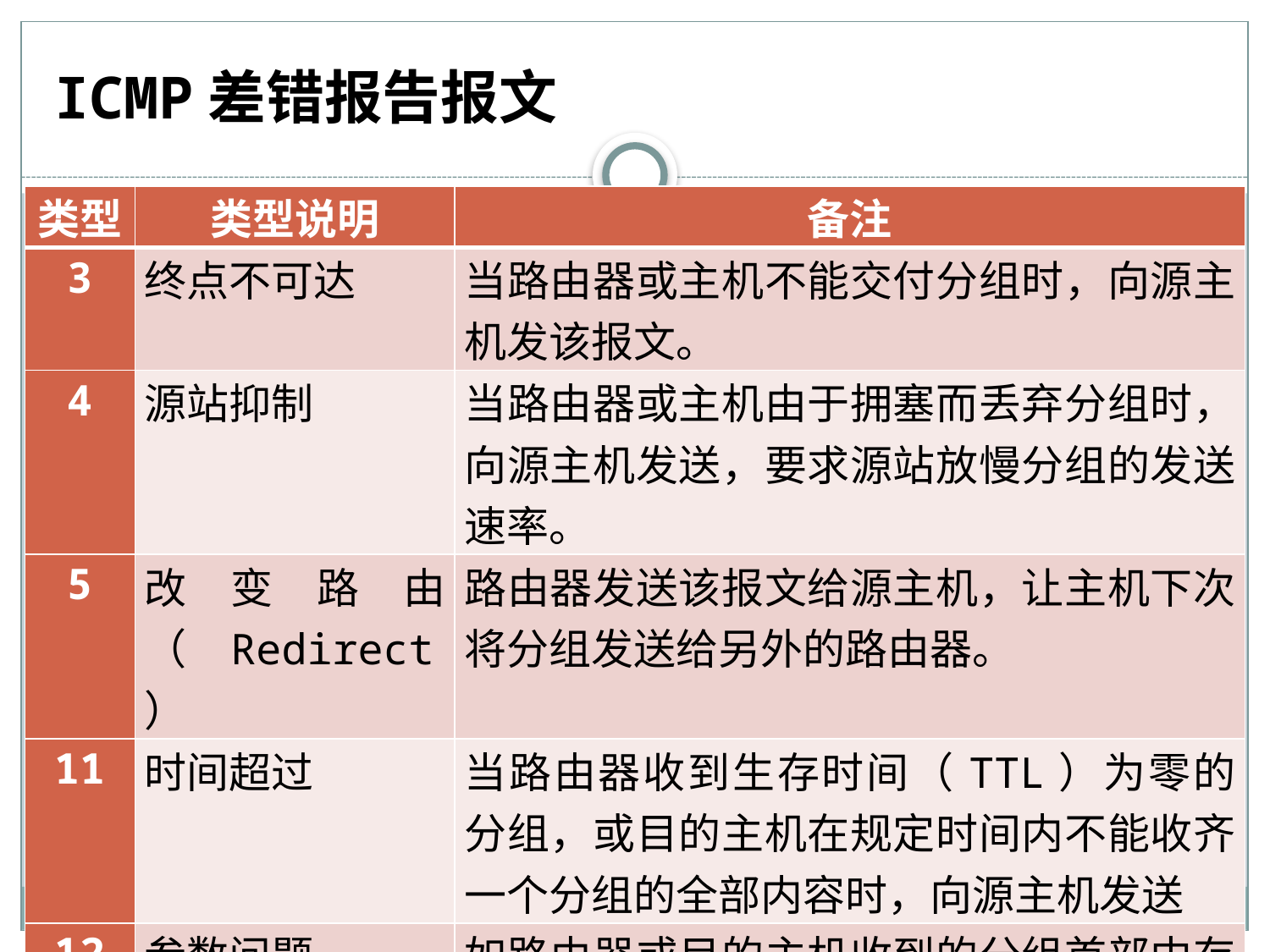

# ICMP差错报告报文
| 类型 | 类型说明 | 备注 |
| --- | --- | --- |
| 3 | 终点不可达 | 当路由器或主机不能交付分组时，向源主机发该报文。 |
| 4 | 源站抑制 | 当路由器或主机由于拥塞而丢弃分组时，向源主机发送，要求源站放慢分组的发送速率。 |
| 5 | 改变路由（Redirect） | 路由器发送该报文给源主机，让主机下次将分组发送给另外的路由器。 |
| 11 | 时间超过 | 当路由器收到生存时间（TTL）为零的分组，或目的主机在规定时间内不能收齐一个分组的全部内容时，向源主机发送 |
| 12 | 参数问题 | 如路由器或目的主机收到的分组首部中存在字段值不正确的情况，就丢弃该分组，向源主机发送 |